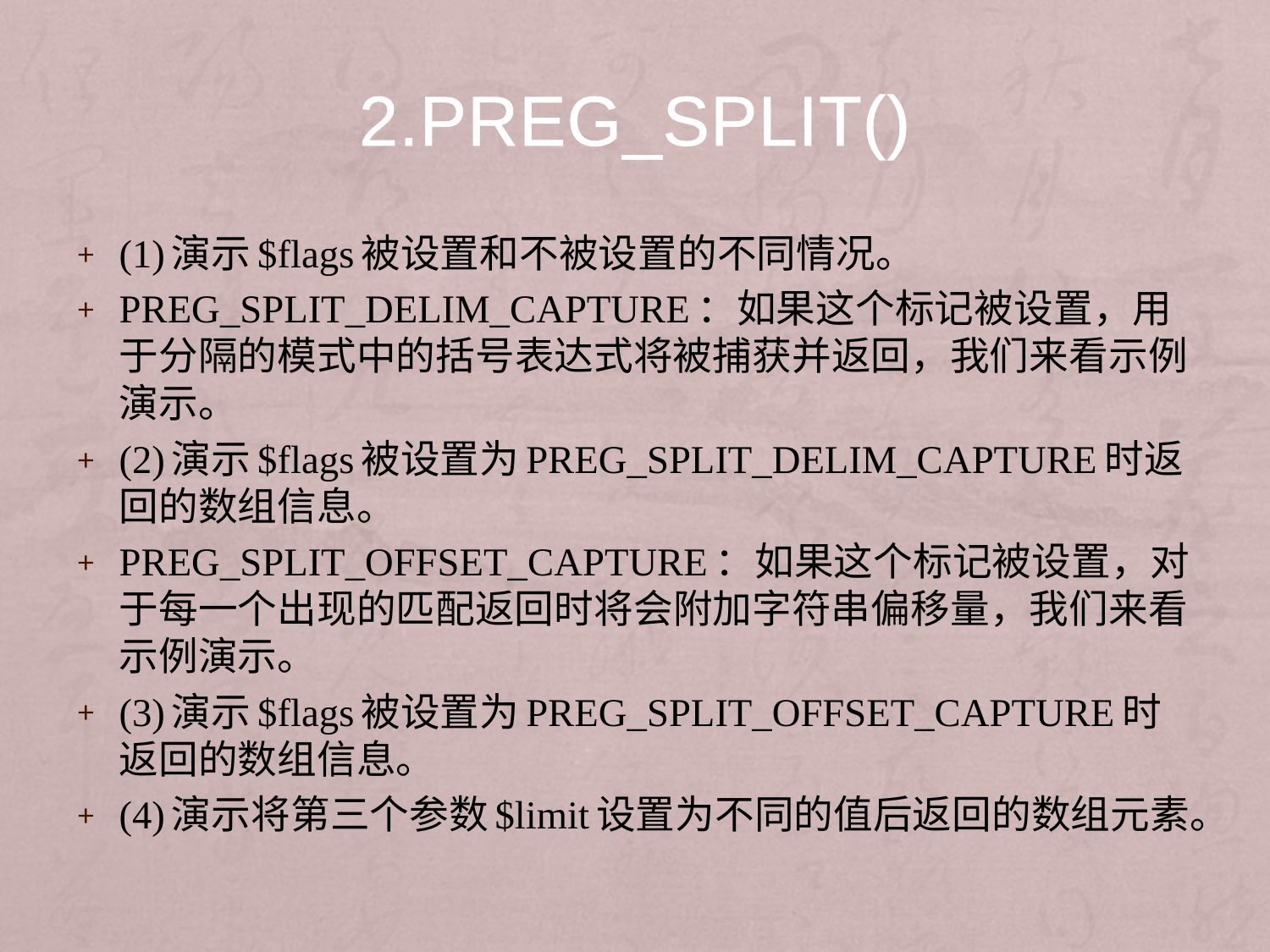

# 2.preg_split()
(1)演示$flags被设置和不被设置的不同情况。
PREG_SPLIT_DELIM_CAPTURE：如果这个标记被设置，用于分隔的模式中的括号表达式将被捕获并返回，我们来看示例演示。
(2)演示$flags被设置为PREG_SPLIT_DELIM_CAPTURE时返回的数组信息。
PREG_SPLIT_OFFSET_CAPTURE：如果这个标记被设置，对于每一个出现的匹配返回时将会附加字符串偏移量，我们来看示例演示。
(3)演示$flags被设置为PREG_SPLIT_OFFSET_CAPTURE时返回的数组信息。
(4)演示将第三个参数$limit设置为不同的值后返回的数组元素。